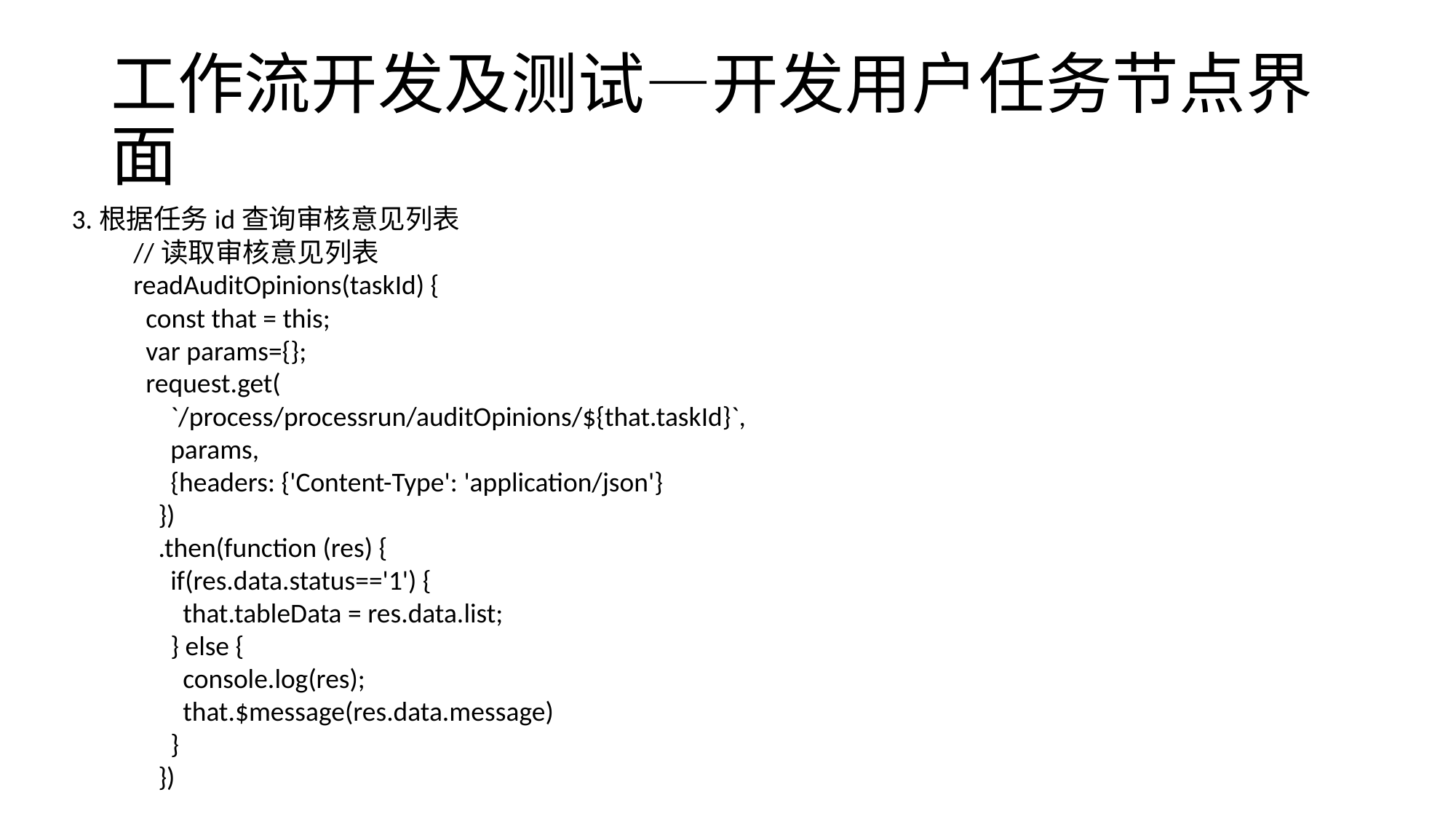

# 工作流开发及测试—开发用户任务节点界面
3.根据任务id查询审核意见列表
          //读取审核意见列表
          readAuditOpinions(taskId) {
            const that = this;
            var params={};
            request.get(
                `/process/processrun/auditOpinions/${that.taskId}`,
                params,
                {headers: {'Content-Type': 'application/json'}
              })
              .then(function (res) {
                if(res.data.status=='1') {
                  that.tableData = res.data.list;
                } else {
                  console.log(res);
                  that.$message(res.data.message)
                }
              })